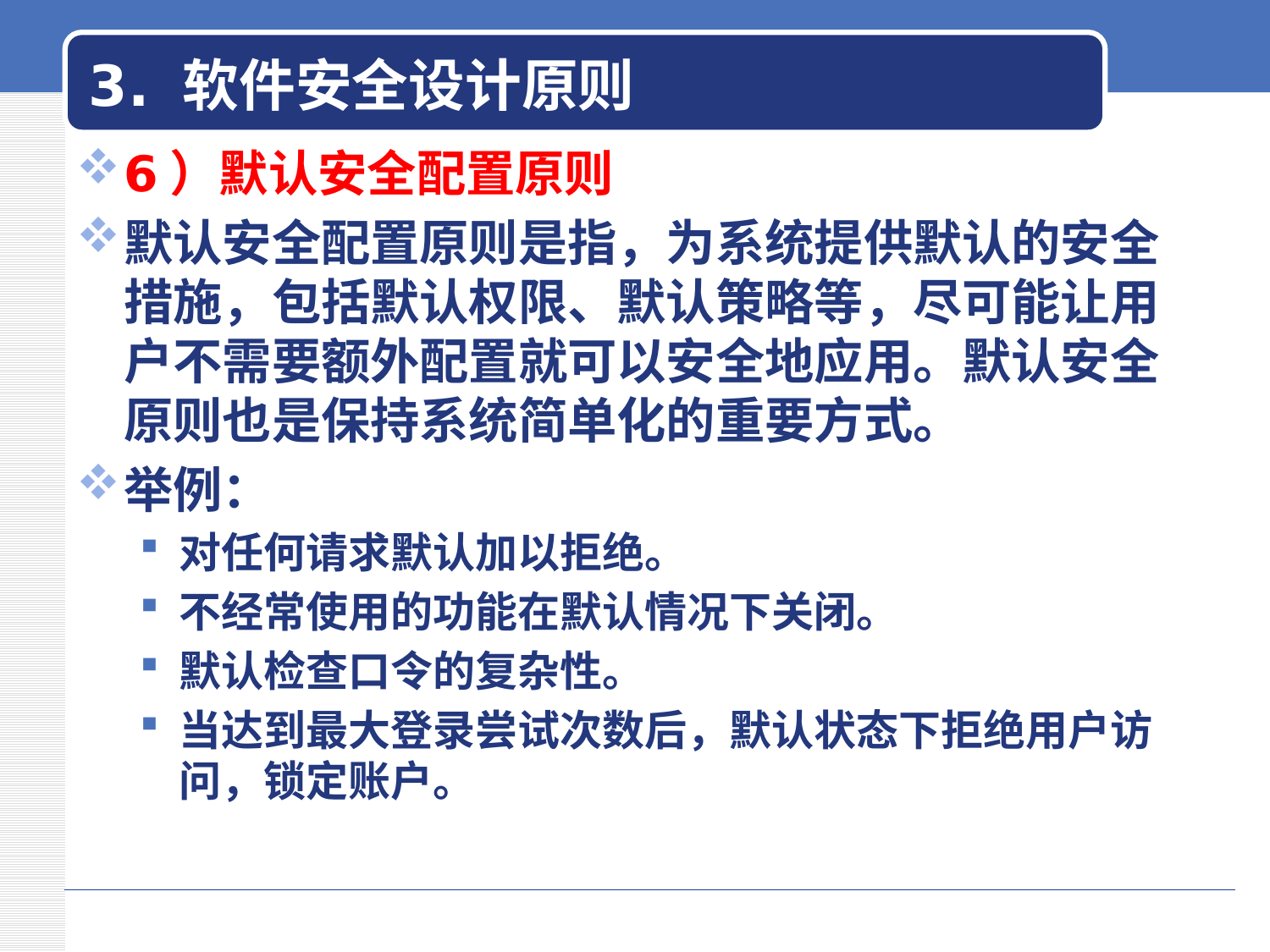

# 3. 软件安全设计原则
6）默认安全配置原则
默认安全配置原则是指，为系统提供默认的安全措施，包括默认权限、默认策略等，尽可能让用户不需要额外配置就可以安全地应用。默认安全原则也是保持系统简单化的重要方式。
举例：
对任何请求默认加以拒绝。
不经常使用的功能在默认情况下关闭。
默认检查口令的复杂性。
当达到最大登录尝试次数后，默认状态下拒绝用户访问，锁定账户。